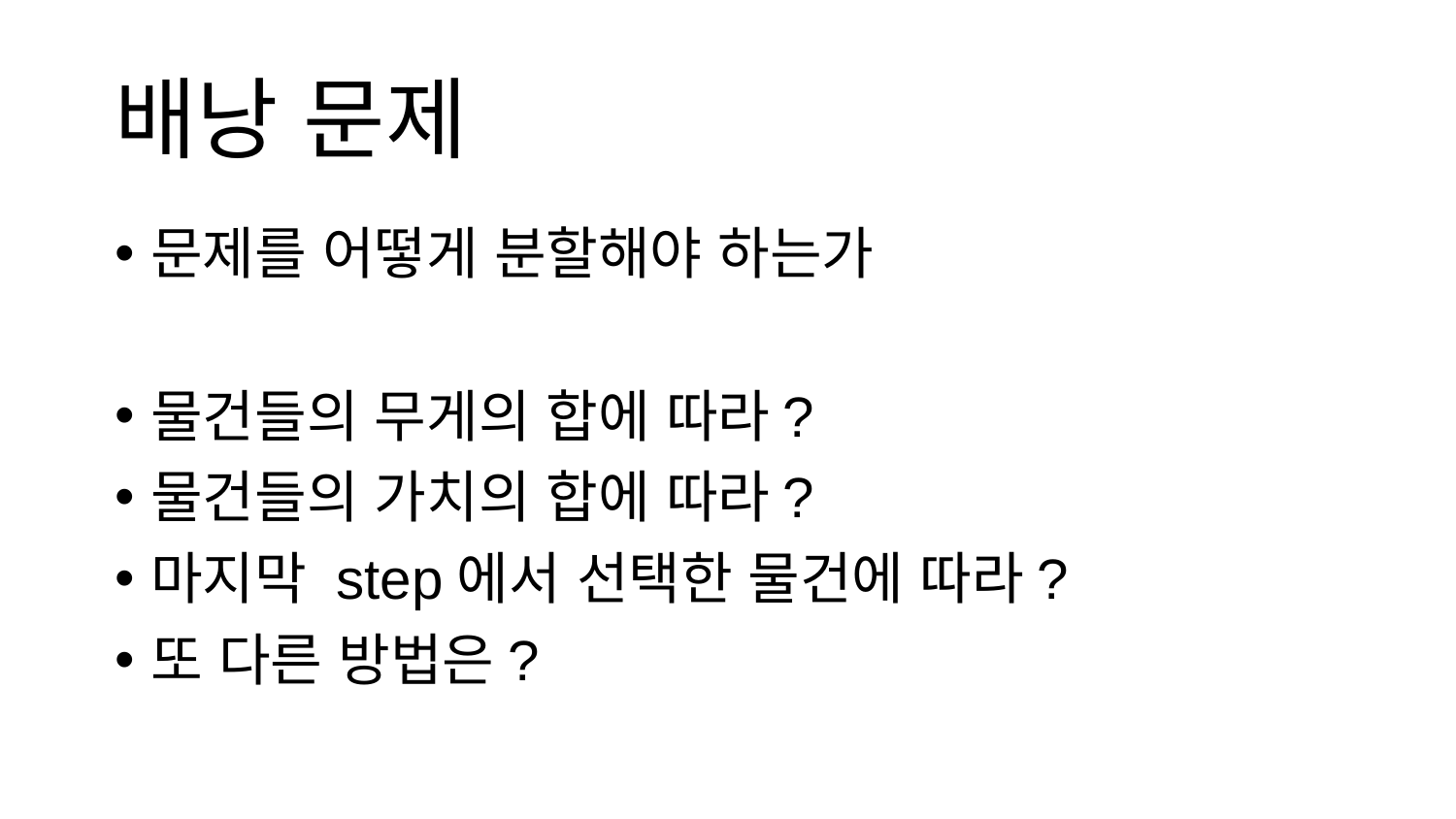

# 배낭 문제
문제를 어떻게 분할해야 하는가

물건들의 무게의 합에 따라?
물건들의 가치의 합에 따라?
마지막 step에서 선택한 물건에 따라?
또 다른 방법은?